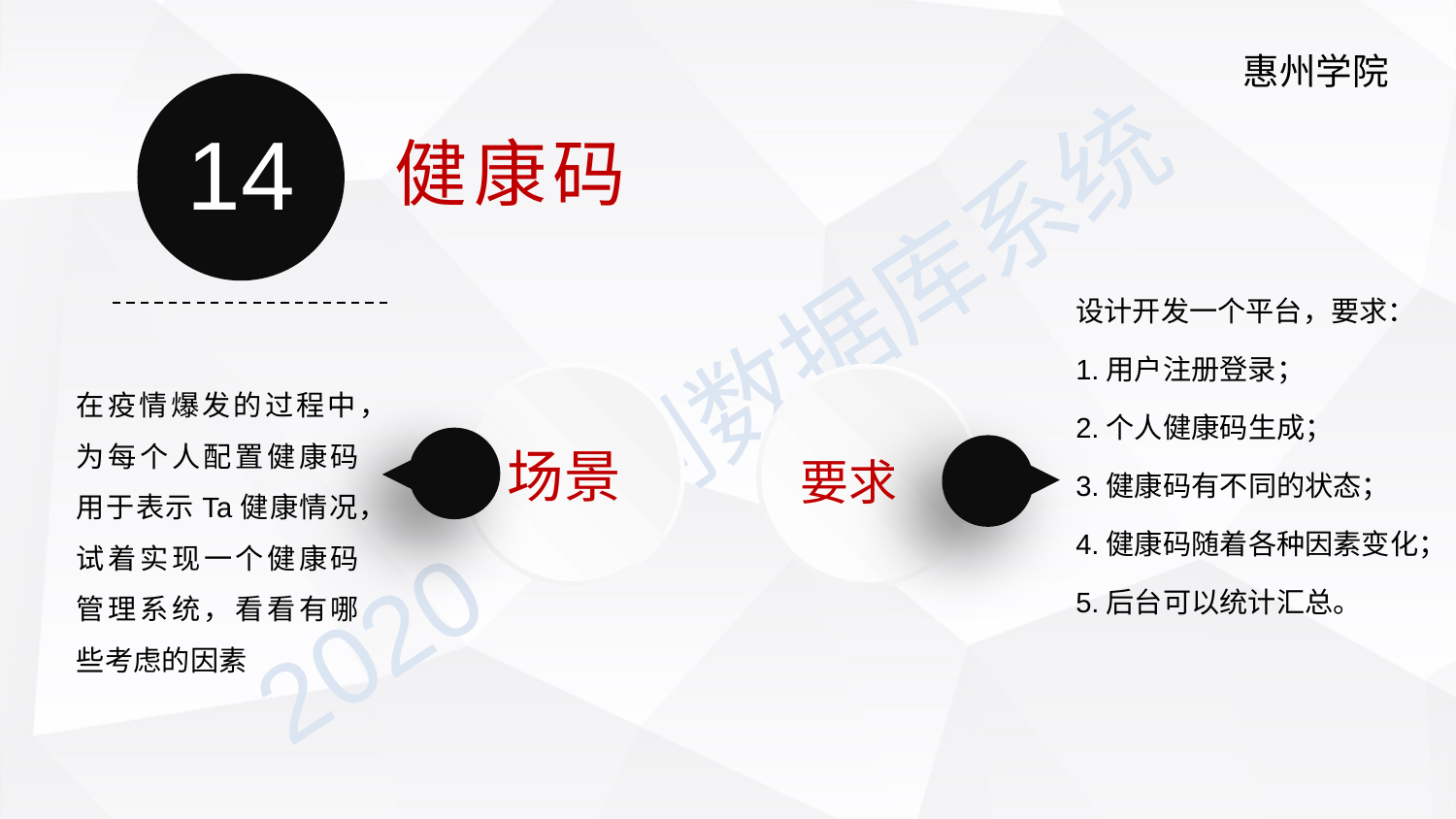

14
健康码
设计开发一个平台，要求：
1.用户注册登录；
2.个人健康码生成；
3.健康码有不同的状态；
4.健康码随着各种因素变化；
5.后台可以统计汇总。

在疫情爆发的过程中，为每个人配置健康码用于表示Ta健康情况，试着实现一个健康码管理系统，看看有哪些考虑的因素

场景
要求